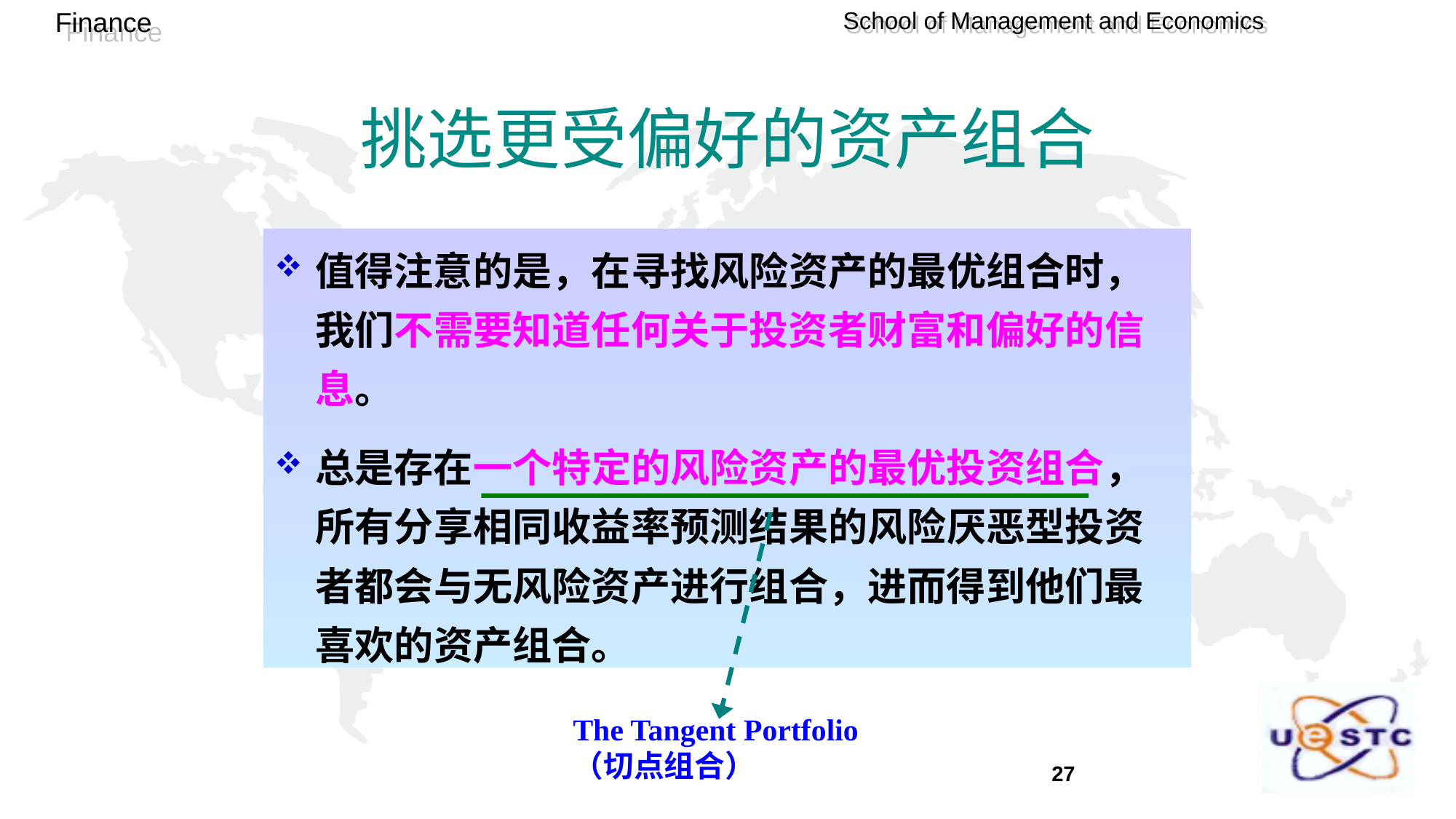

# 挑选更受偏好的资产组合
值得注意的是，在寻找风险资产的最优组合时，我们不需要知道任何关于投资者财富和偏好的信息。
总是存在一个特定的风险资产的最优投资组合，所有分享相同收益率预测结果的风险厌恶型投资者都会与无风险资产进行组合，进而得到他们最喜欢的资产组合。

The Tangent Portfolio
（切点组合）